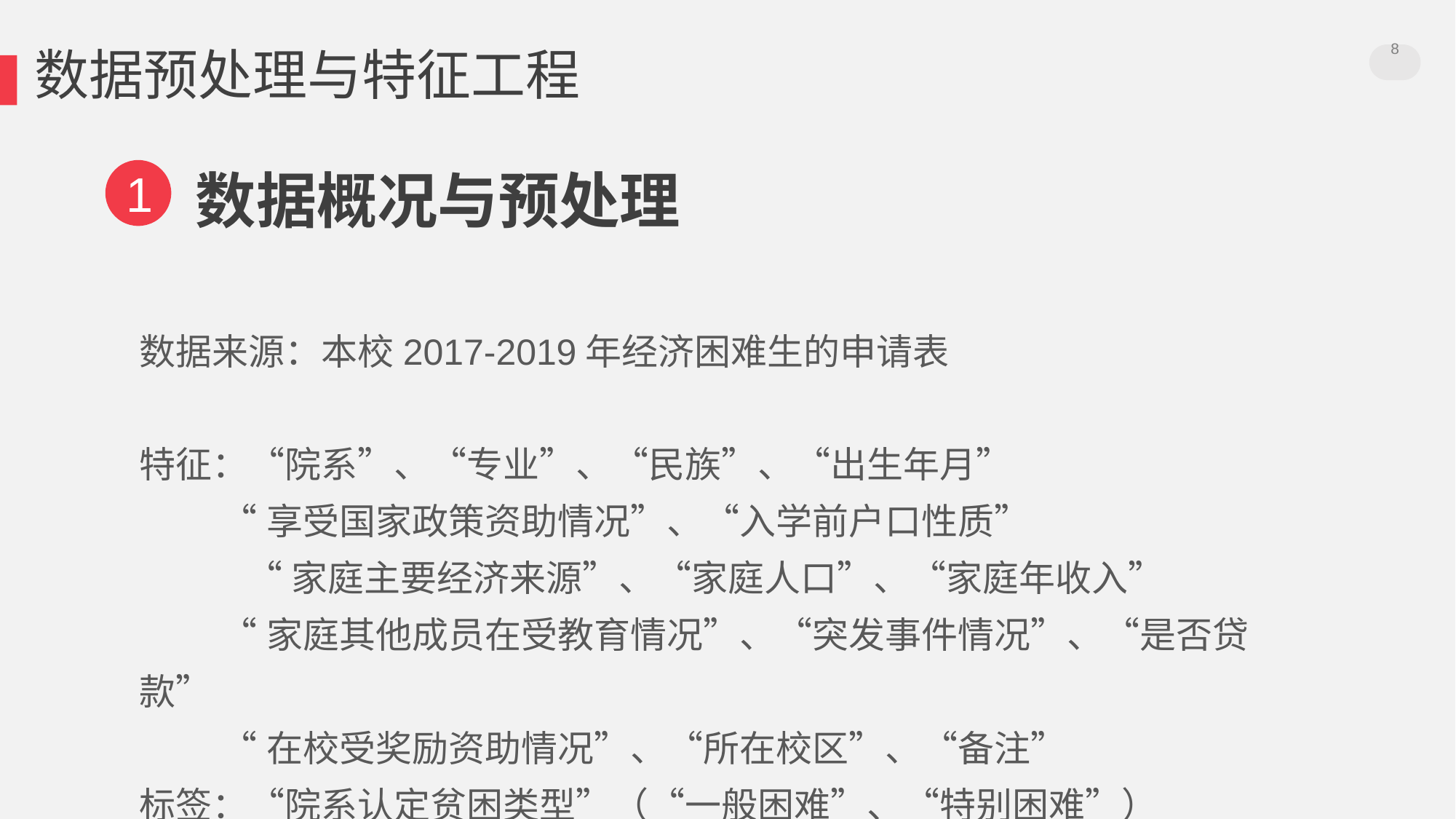

8
数据预处理与特征工程

1
数据概况与预处理
数据来源：本校2017-2019年经济困难生的申请表

特征：“院系”、“专业”、“民族”、“出生年月”
          “享受国家政策资助情况”、“入学前户口性质”
             “家庭主要经济来源”、“家庭人口”、“家庭年收入”
          “家庭其他成员在受教育情况”、“突发事件情况”、“是否贷款”
          “在校受奖励资助情况”、“所在校区”、“备注”
标签：“院系认定贫困类型”（“一般困难”、“特别困难”）